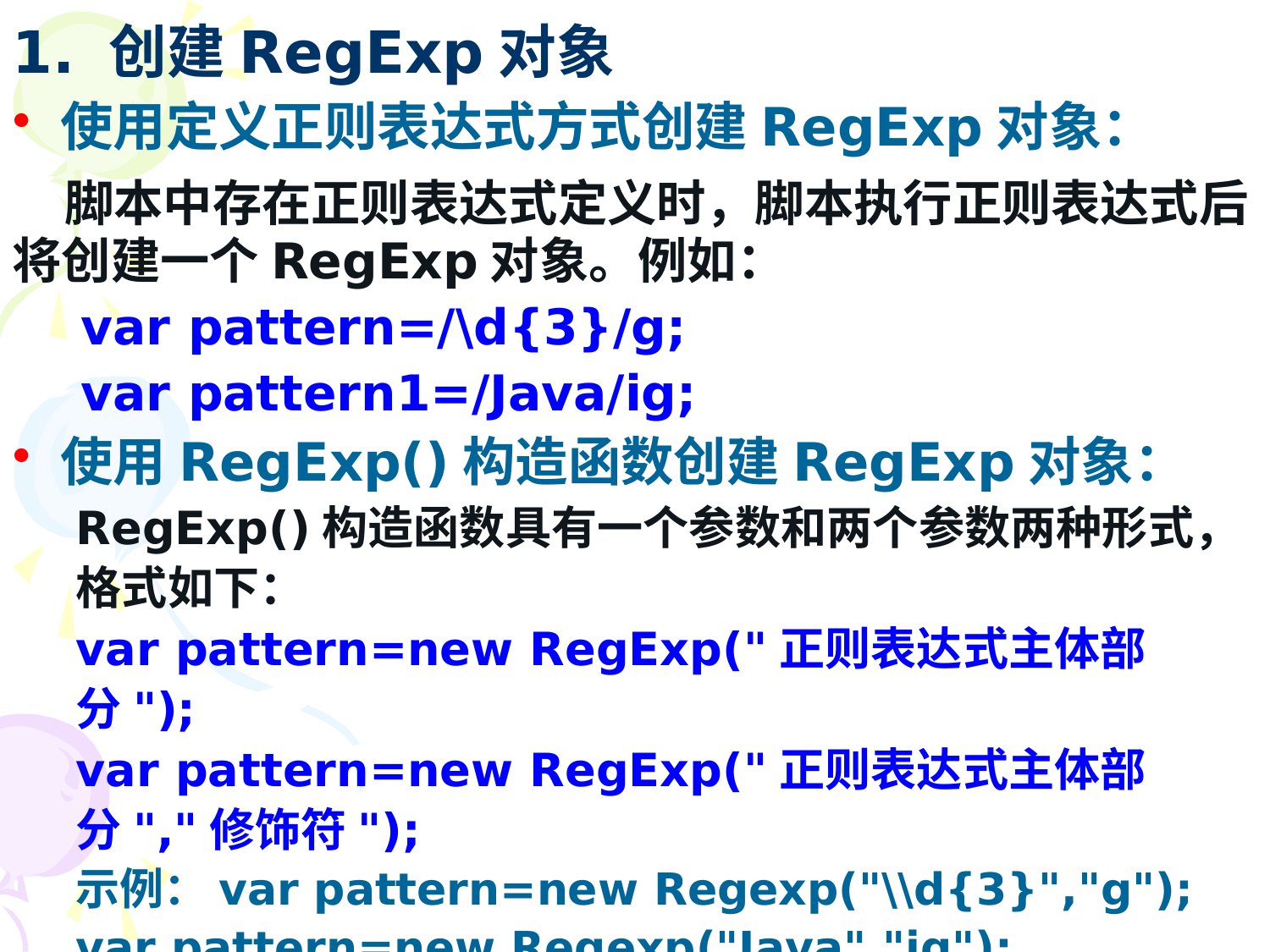

# 1. 创建RegExp对象
使用定义正则表达式方式创建RegExp对象：
   脚本中存在正则表达式定义时，脚本执行正则表达式后将创建一个RegExp对象。例如：
    var pattern=/\d{3}/g;
    var pattern1=/Java/ig;
使用RegExp()构造函数创建RegExp对象：
RegExp()构造函数具有一个参数和两个参数两种形式，格式如下：
var pattern=new RegExp("正则表达式主体部分");
var pattern=new RegExp("正则表达式主体部分","修饰符");
示例：var pattern=new Regexp("\\d{3}","g");
var pattern=new Regexp("Java","ig");